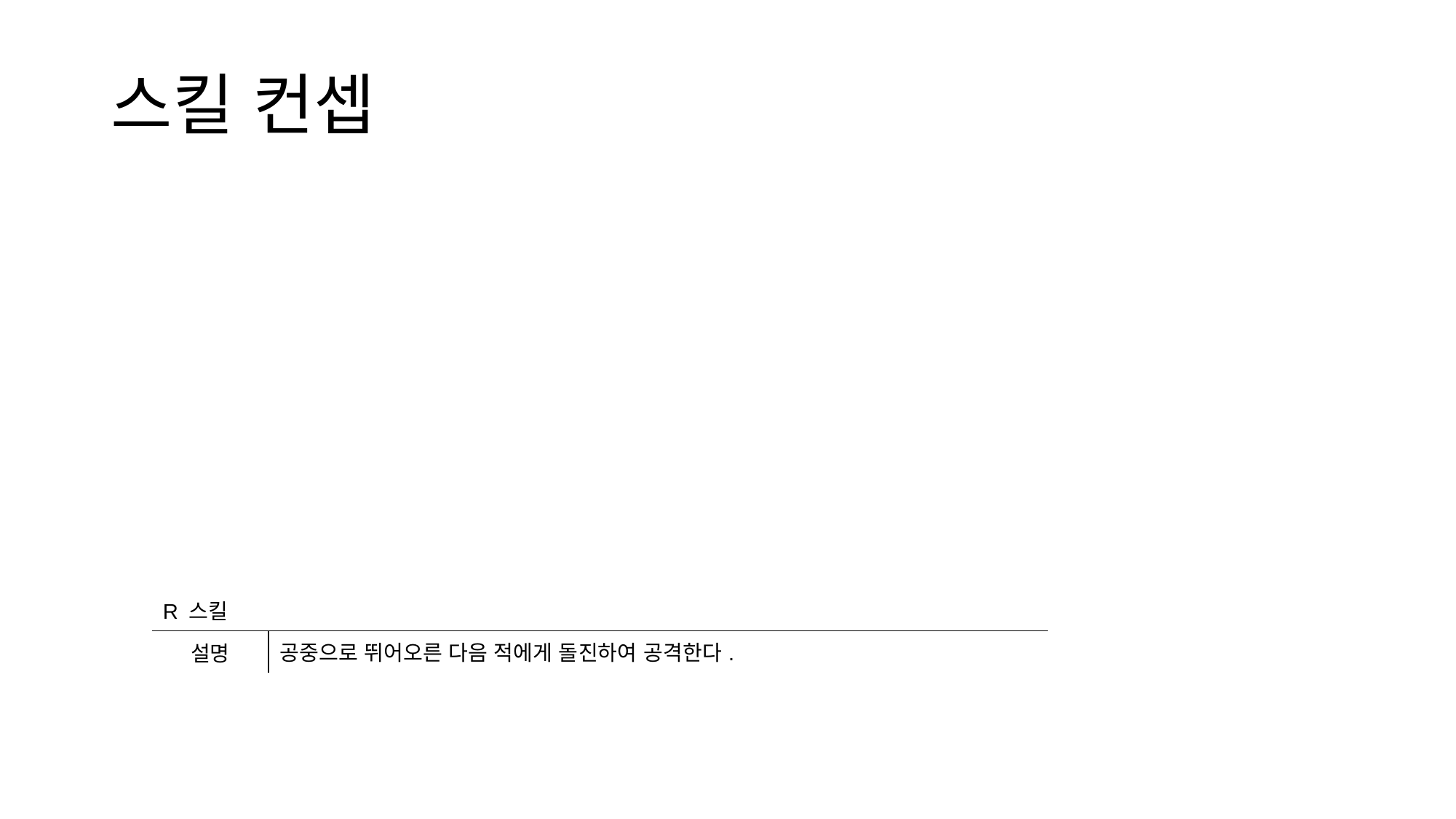

스킬 컨셉
| R 스킬 |  |
| --- | --- |
| 설명 | 공중으로 뛰어오른 다음 적에게 돌진하여 공격한다. |